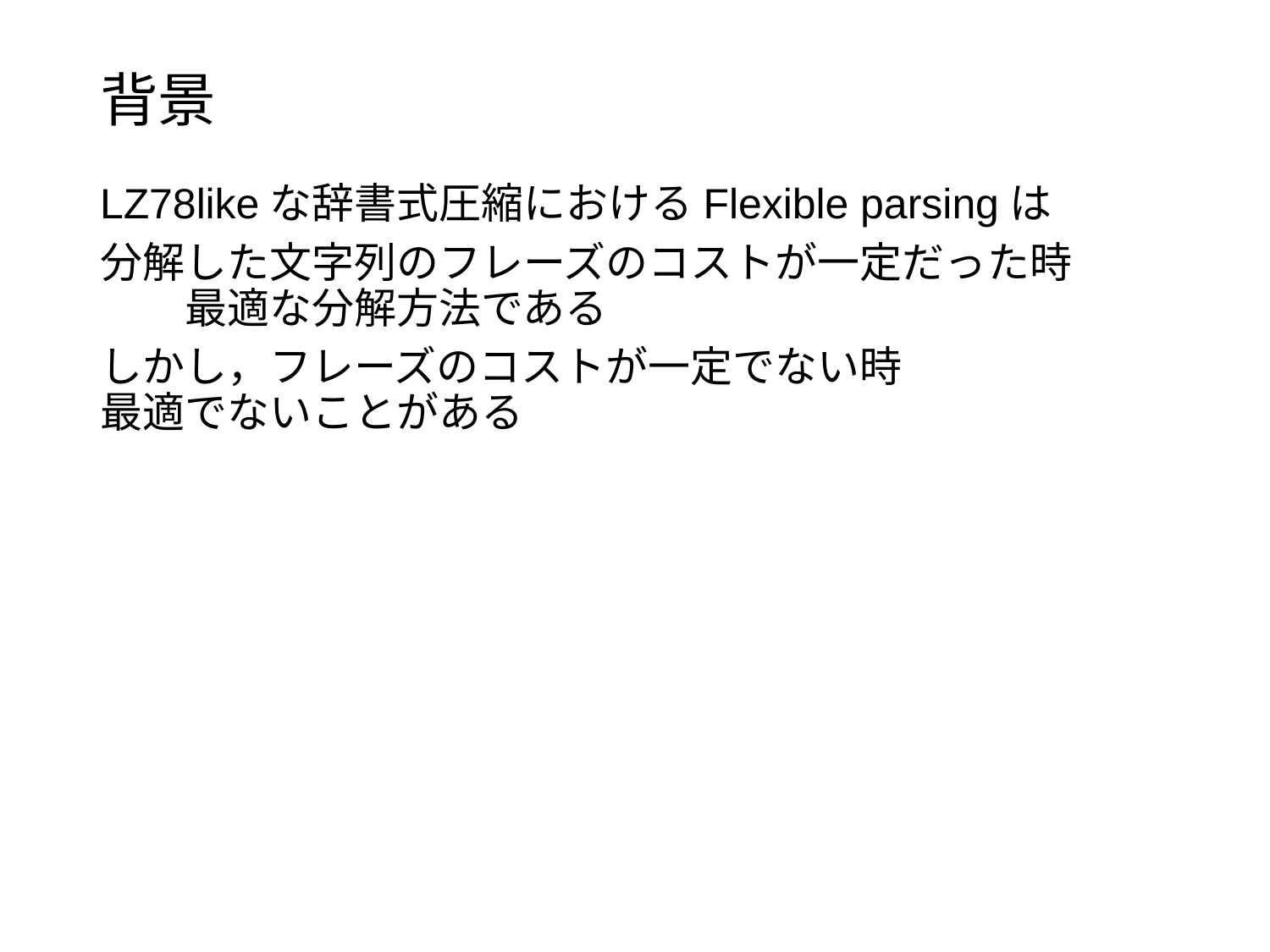

# 背景
LZ78likeな辞書式圧縮におけるFlexible parsingは
分解した文字列のフレーズのコストが一定だった時　　　　最適な分解方法である
しかし，フレーズのコストが一定でない時　　　　　　最適でないことがある